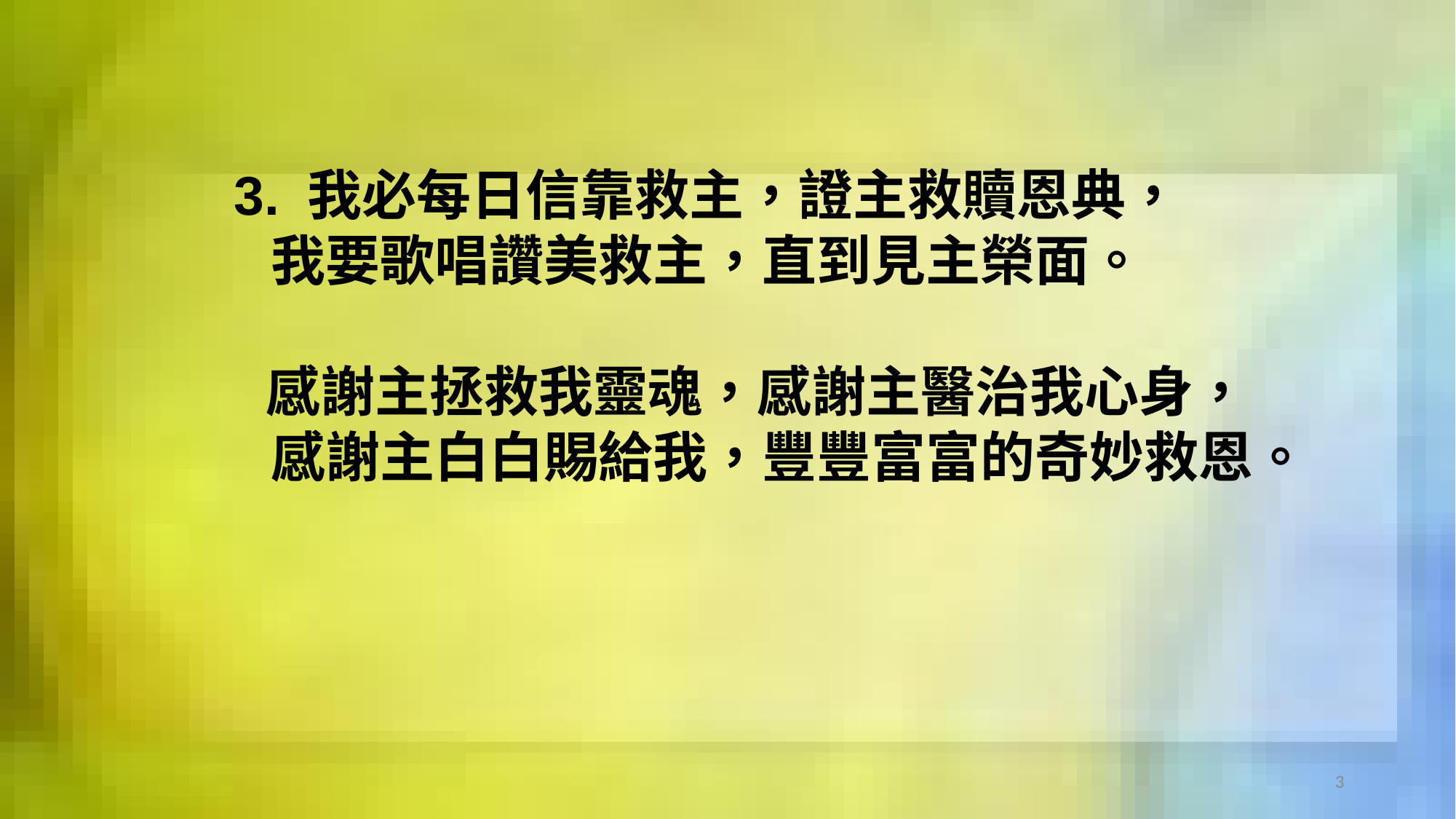

3. 我必每日信靠救主，證主救贖恩典，
我要歌唱讚美救主，直到見主榮面。

       感謝主拯救我靈魂，感謝主醫治我心身，
　　　感謝主白白賜給我，豐豐富富的奇妙救恩。
3